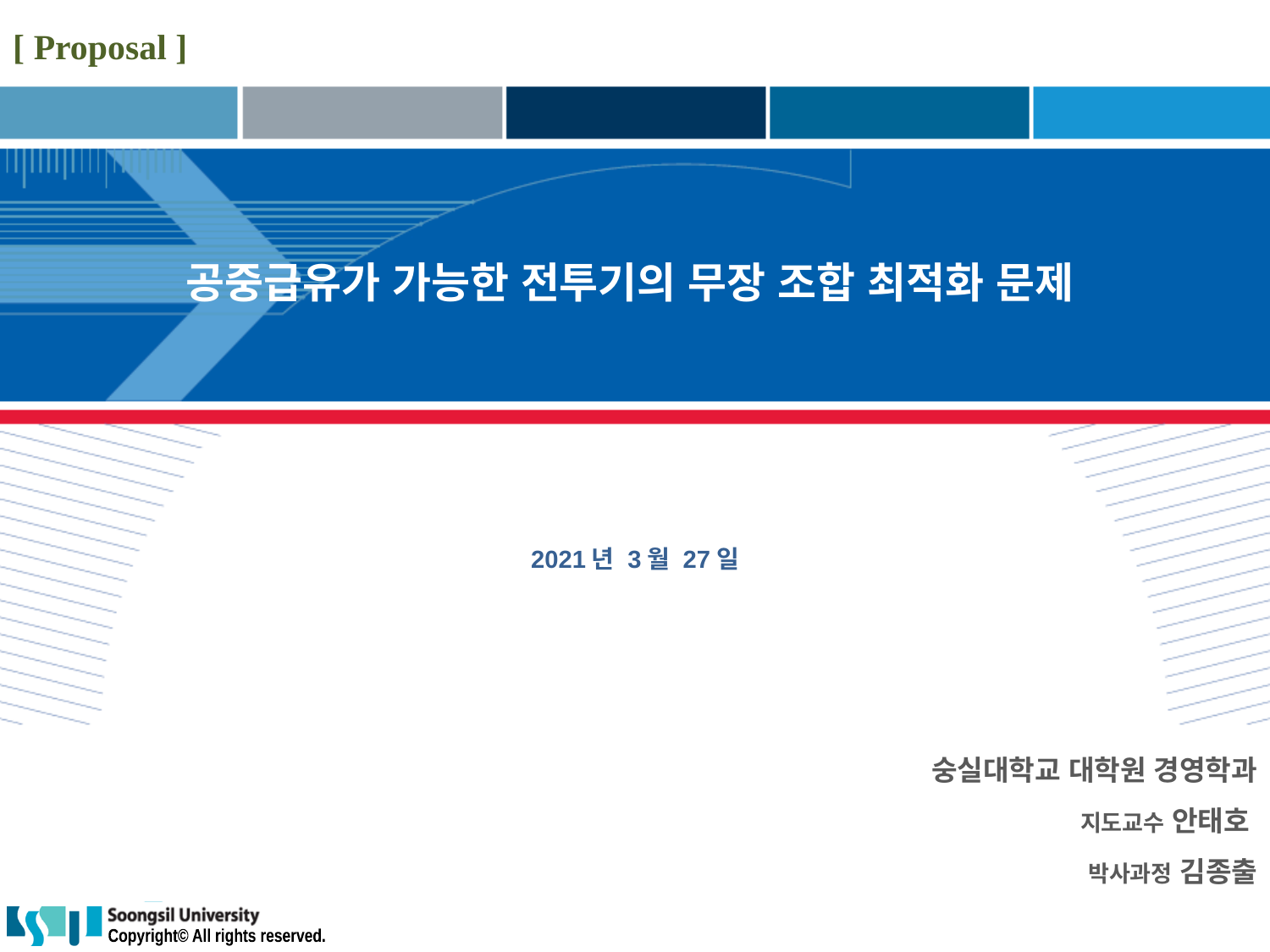

[ Proposal ]
공중급유가 가능한 전투기의 무장 조합 최적화 문제
2021년 3월 27일
숭실대학교 대학원 경영학과
지도교수 안태호
박사과정 김종출